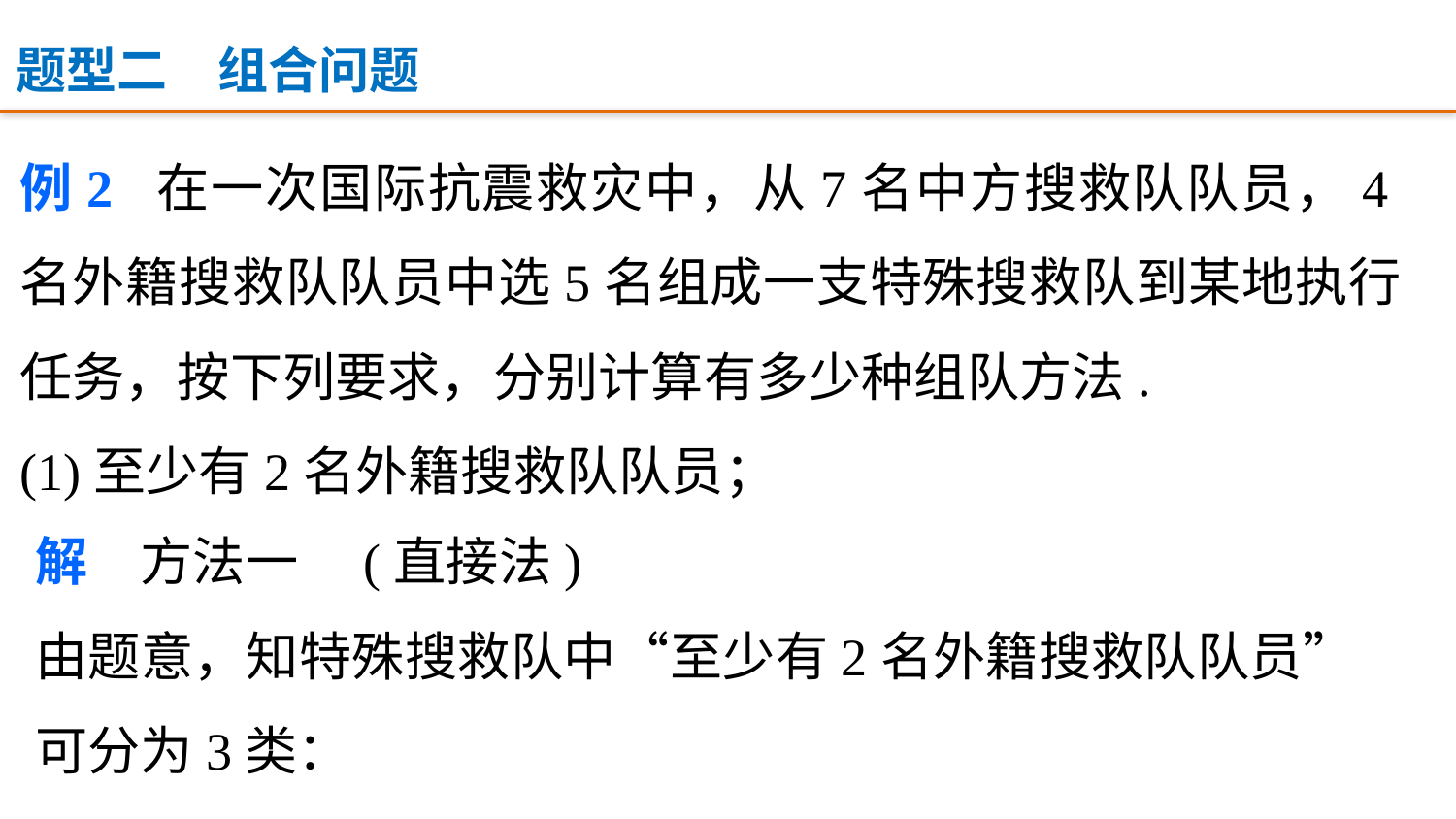

题型二　组合问题
例2  在一次国际抗震救灾中，从7名中方搜救队队员，4名外籍搜救队队员中选5名组成一支特殊搜救队到某地执行任务，按下列要求，分别计算有多少种组队方法.
(1)至少有2名外籍搜救队队员；
解　方法一　(直接法)
由题意，知特殊搜救队中“至少有2名外籍搜救队队员”可分为3类：